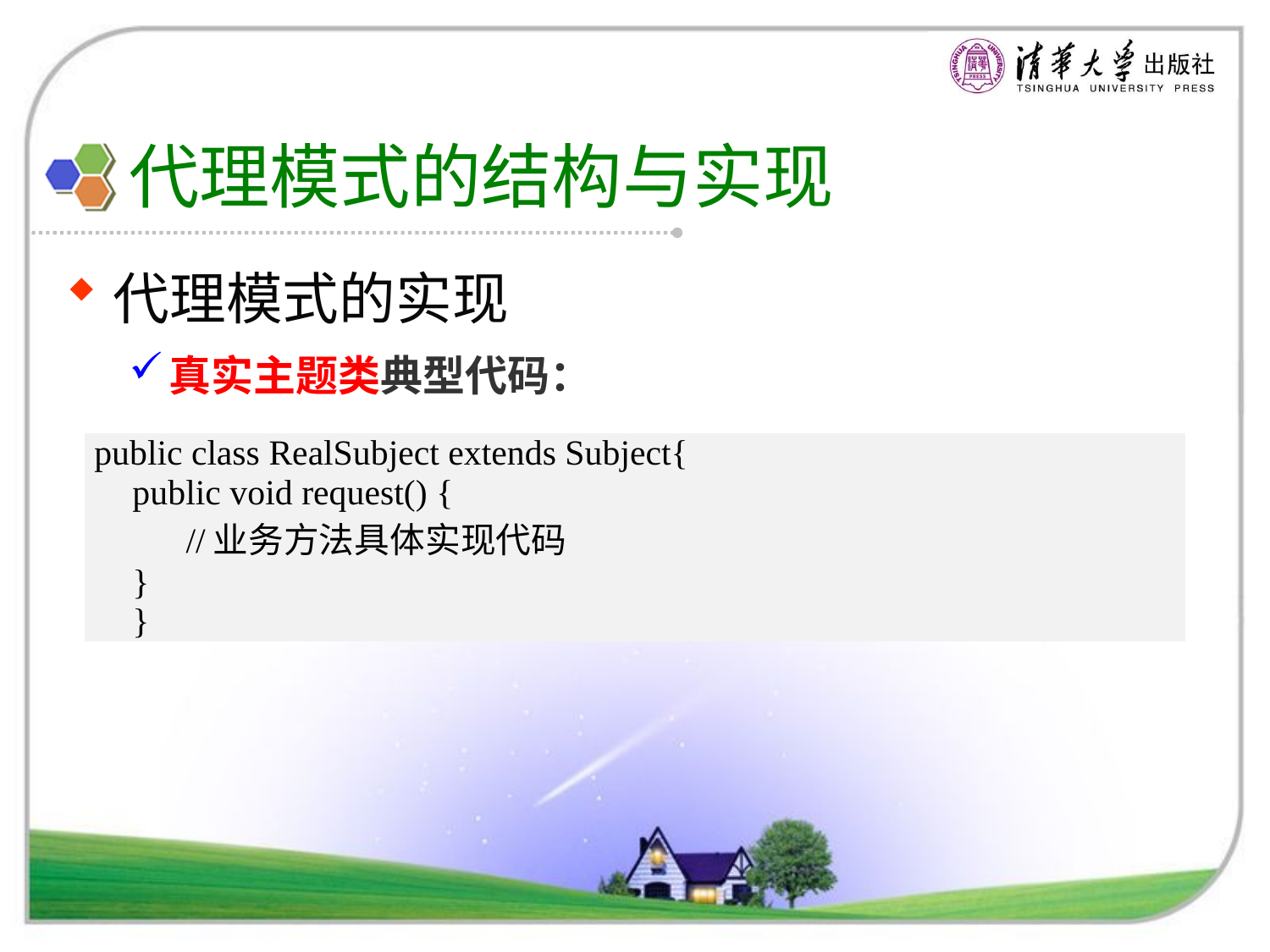

# 代理模式的结构与实现
代理模式的实现
真实主题类典型代码：
| public class RealSubject extends Subject{ public void request() { //业务方法具体实现代码 } } |
| --- |